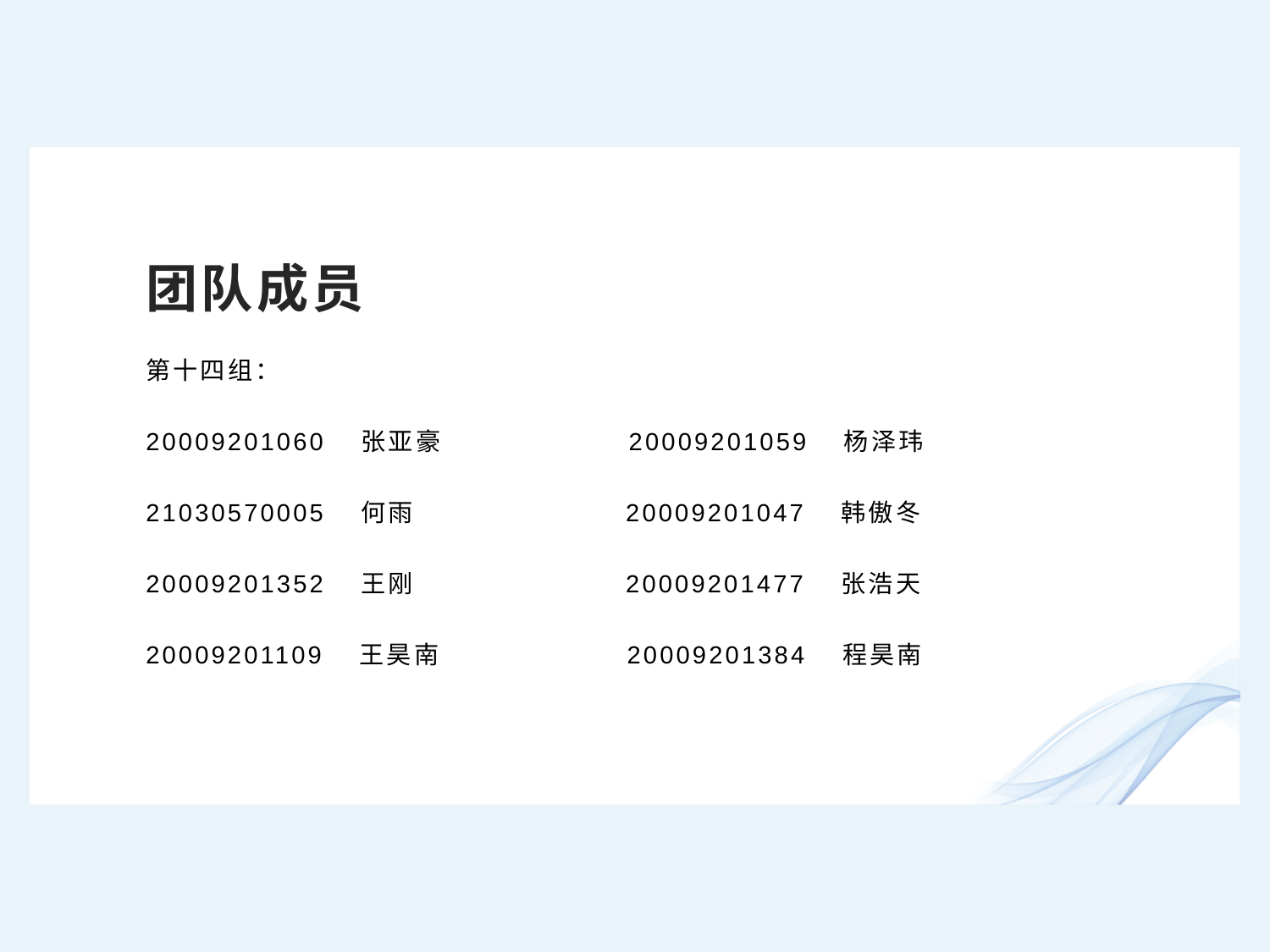

# 团队成员
第十四组：
20009201060   张亚豪                      20009201059   杨泽玮
21030570005   何雨                         20009201047   韩傲冬
20009201352   王刚                         20009201477   张浩天
20009201109   王昊南                      20009201384   程昊南